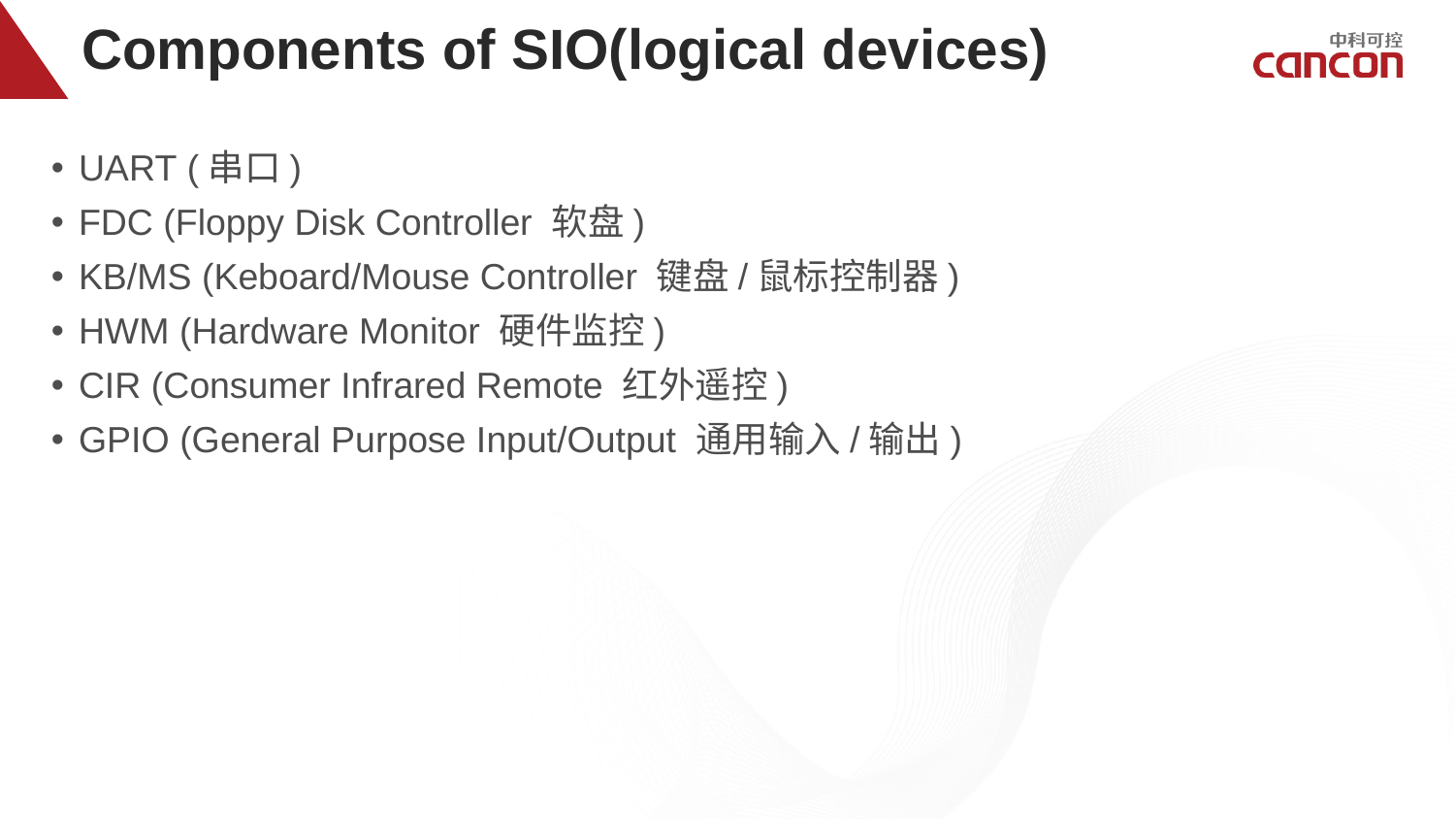

# Components of SIO(logical devices)
UART (串口)
FDC (Floppy Disk Controller 软盘)
KB/MS (Keboard/Mouse Controller 键盘/鼠标控制器)
HWM (Hardware Monitor 硬件监控)
CIR (Consumer Infrared Remote 红外遥控)
GPIO (General Purpose Input/Output 通用输入/输出)